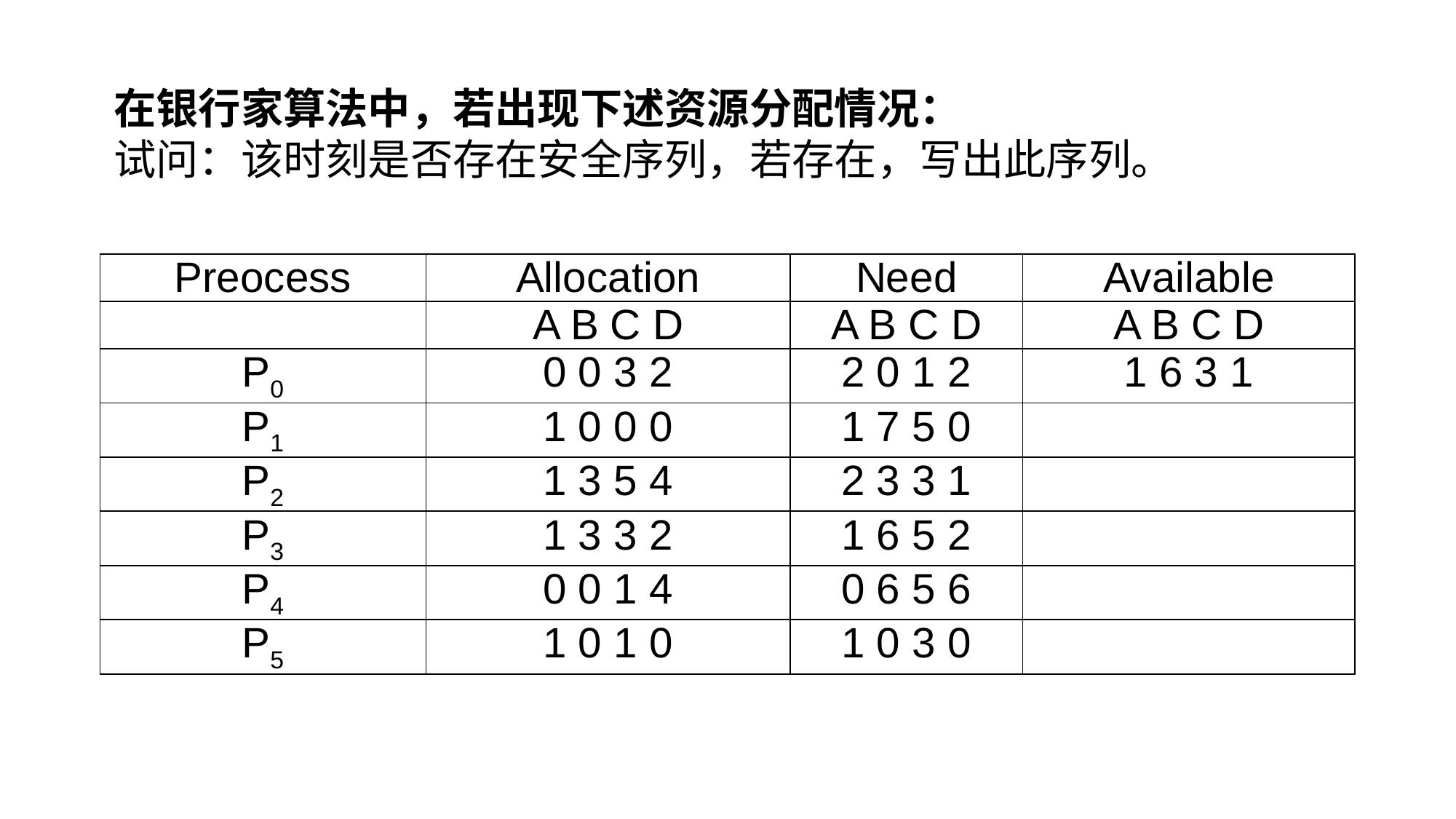

在银行家算法中，若出现下述资源分配情况：
试问：该时刻是否存在安全序列，若存在，写出此序列。
| Preocess | Allocation | Need | Available |
| --- | --- | --- | --- |
|  | A B C D | A B C D | A B C D |
| P0 | 0 0 3 2 | 2 0 1 2 | 1 6 3 1 |
| P1 | 1 0 0 0 | 1 7 5 0 |  |
| P2 | 1 3 5 4 | 2 3 3 1 |  |
| P3 | 1 3 3 2 | 1 6 5 2 |  |
| P4 | 0 0 1 4 | 0 6 5 6 |  |
| P5 | 1 0 1 0 | 1 0 3 0 |  |